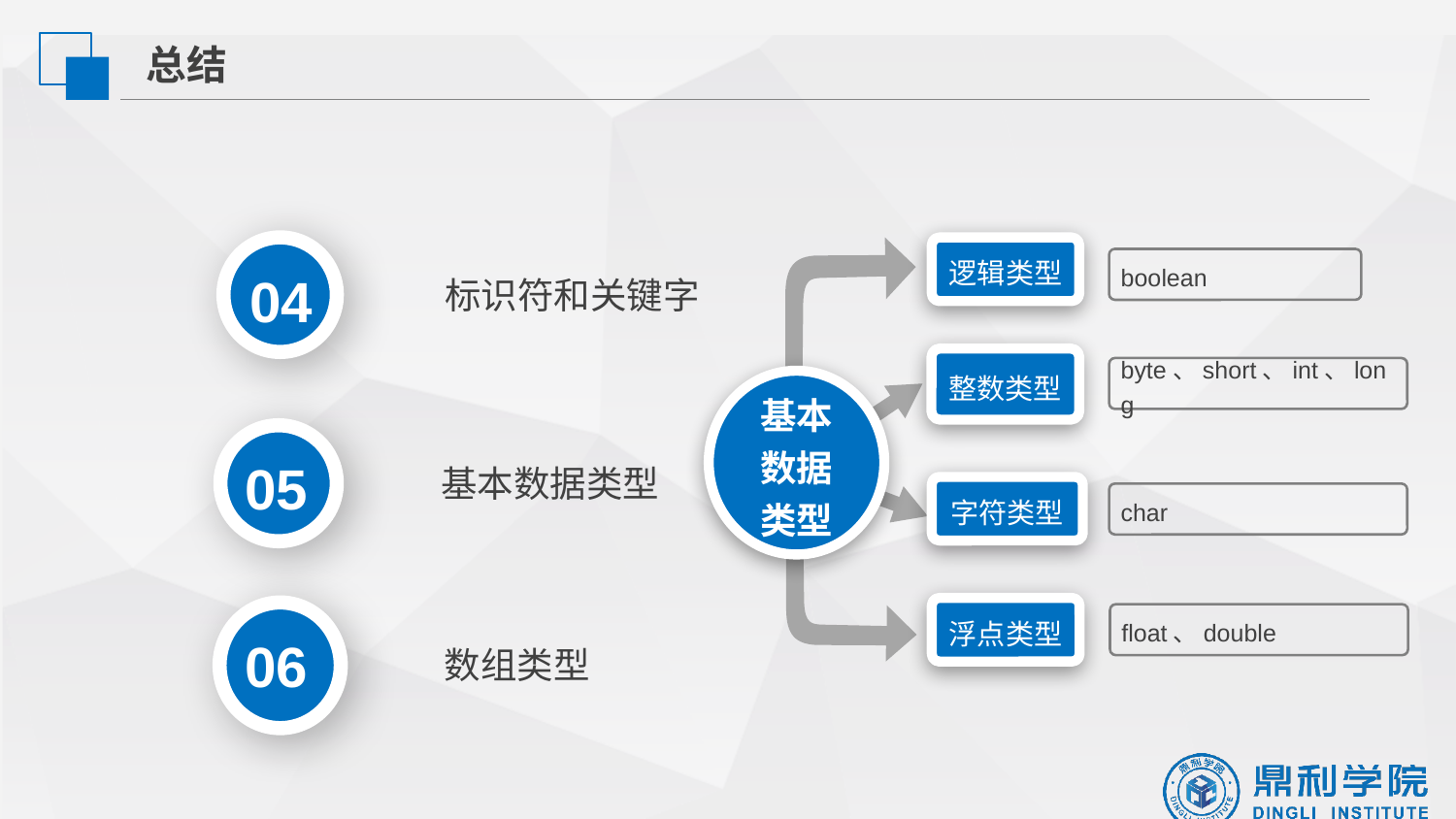

总结

04

逻辑类型
boolean
标识符和关键字
整数类型

byte、short、int、long
基本数据类型

05

基本数据类型
字符类型
char
浮点类型

06
float、double
数组类型